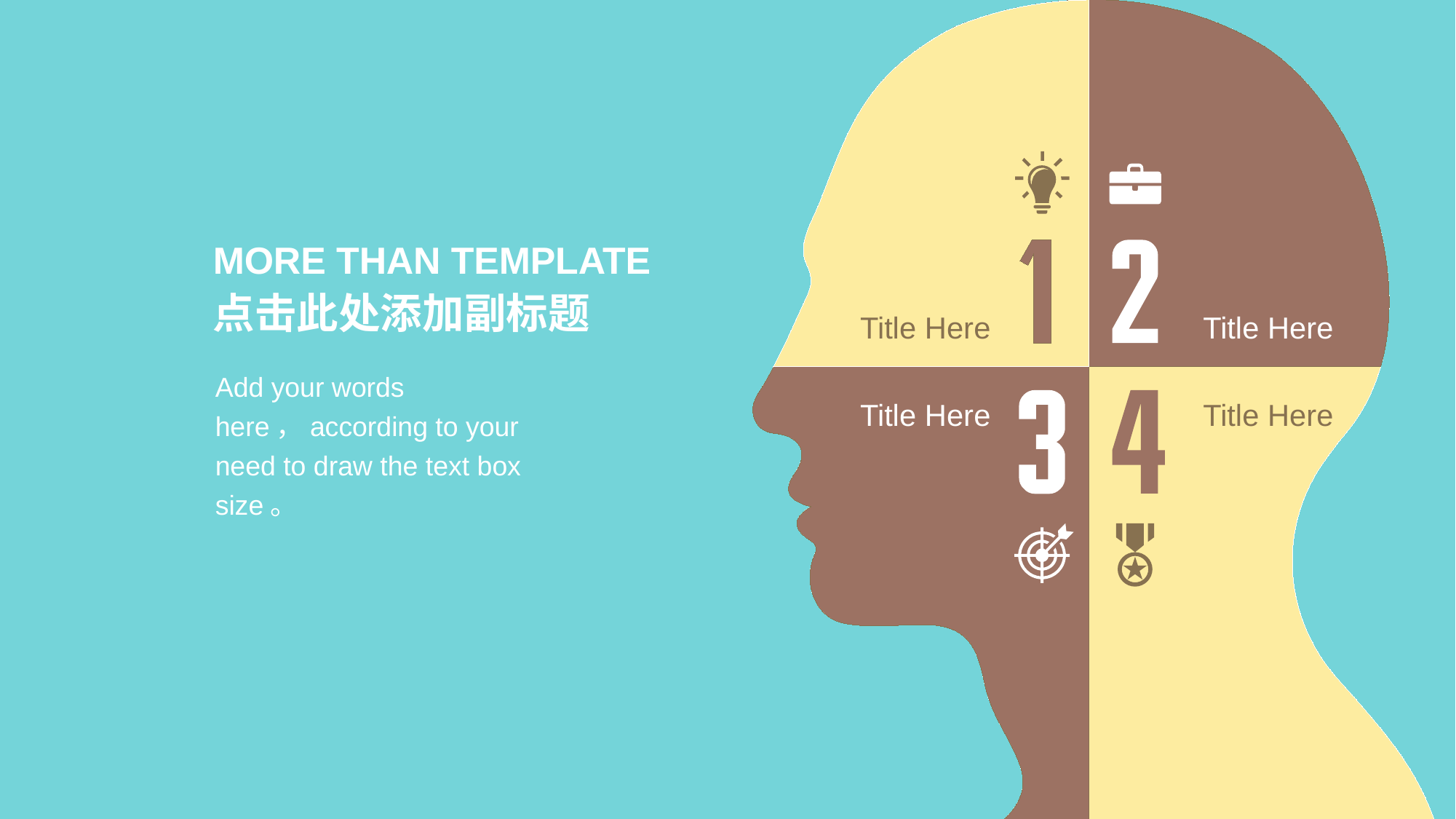

MORE THAN TEMPLATE
点击此处添加副标题

Title Here
Title Here
Add your words here，according to your need to draw the text box size。
Title Here

Title Here